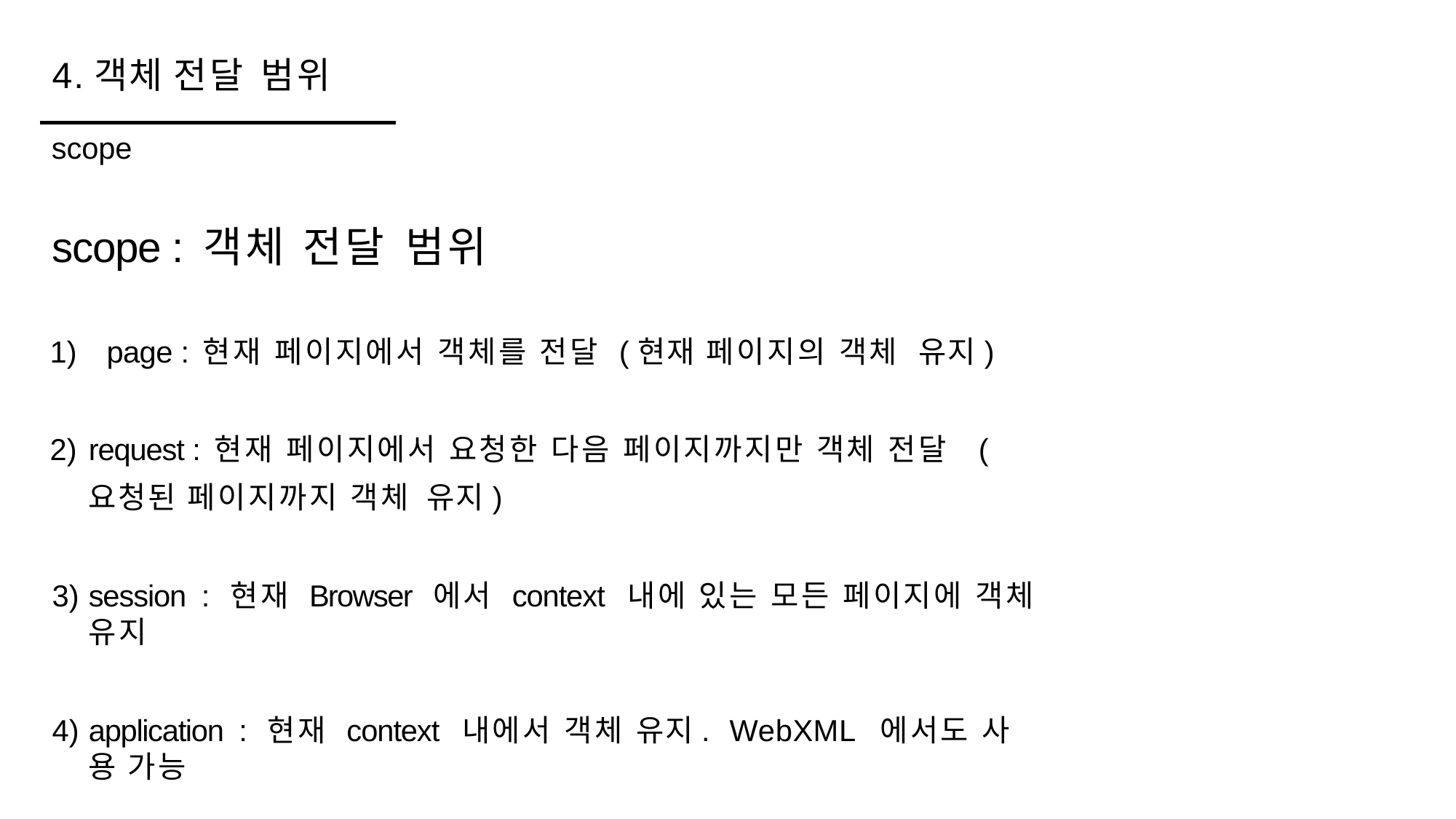

# 4.객체 전달 범위

scope

scope : 객체 전달 범위

page : 현재 페이지에서 객체를 전달 (현재 페이지의 객체 유지)

request : 현재 페이지에서 요청한 다음 페이지까지만 객체 전달  (요청된 페이지까지 객체 유지)

session  :  현재 Browser 에서 context  내에 있는 모든 페이지에 객체 유지

application  :  현재 context  내에서 객체 유지.  WebXML  에서도 사용 가능

* 공통 메소드 : setAttribute, getAttribute, removeAttribute, getAttributeName